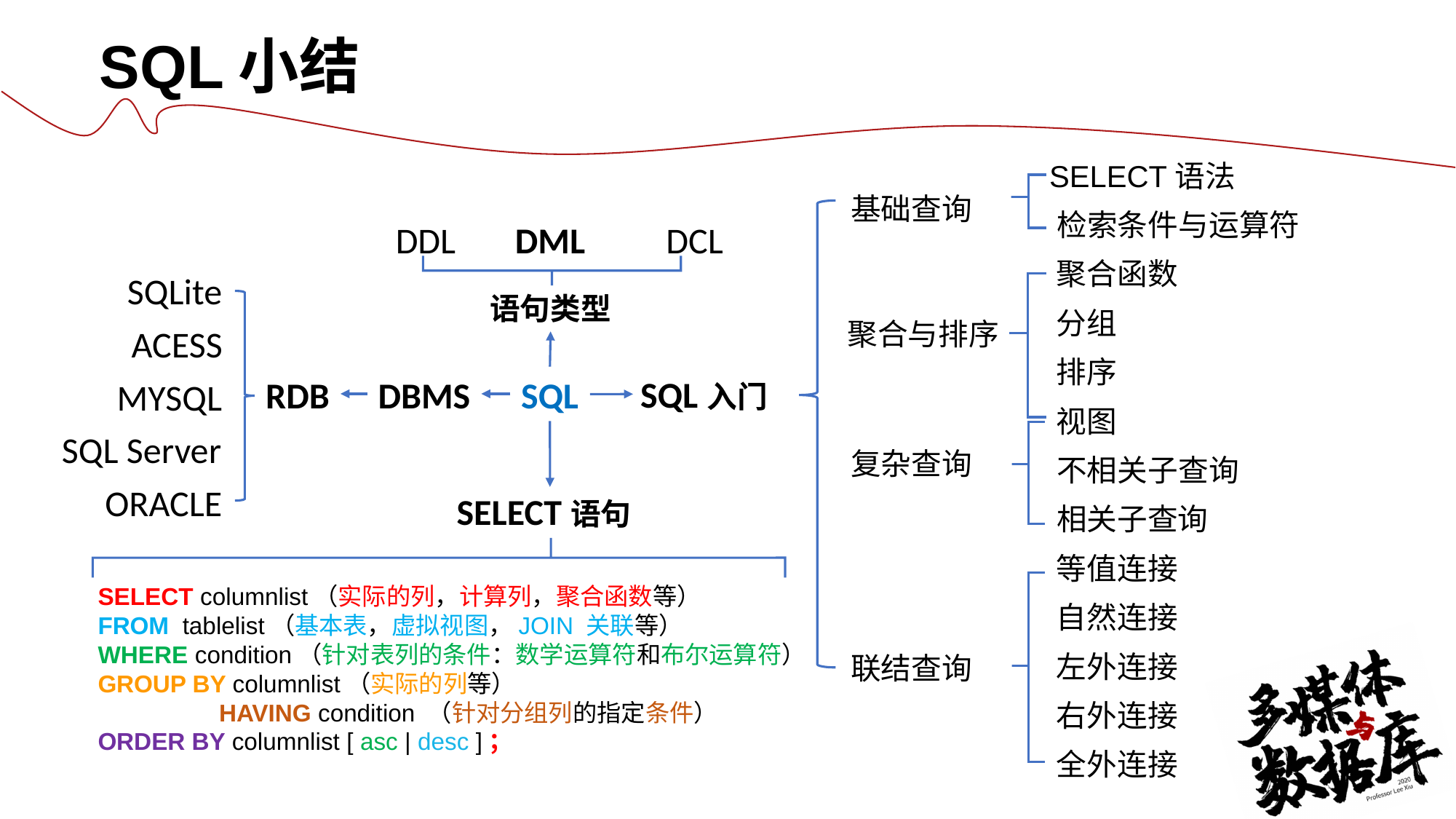

SQL小结
SELECT语法

基础查询

SQL入门
检索条件与运算符
聚合函数

分组
聚合与排序
排序
视图

复杂查询
不相关子查询
相关子查询
等值连接

自然连接
左外连接
联结查询
右外连接
全外连接

DDL
DML
DCL
语句类型
SQLite

ACESS
RDB
DBMS
MYSQL
SQL Server
ORACLE
SQL

SELECT语句
SELECT columnlist（实际的列，计算列，聚合函数等）
FROM  tablelist（基本表，虚拟视图，JOIN 关联等）
WHERE condition（针对表列的条件：数学运算符和布尔运算符）
GROUP BY columnlist（实际的列等）
                  HAVING condition （针对分组列的指定条件）
ORDER BY columnlist [ asc | desc ]；